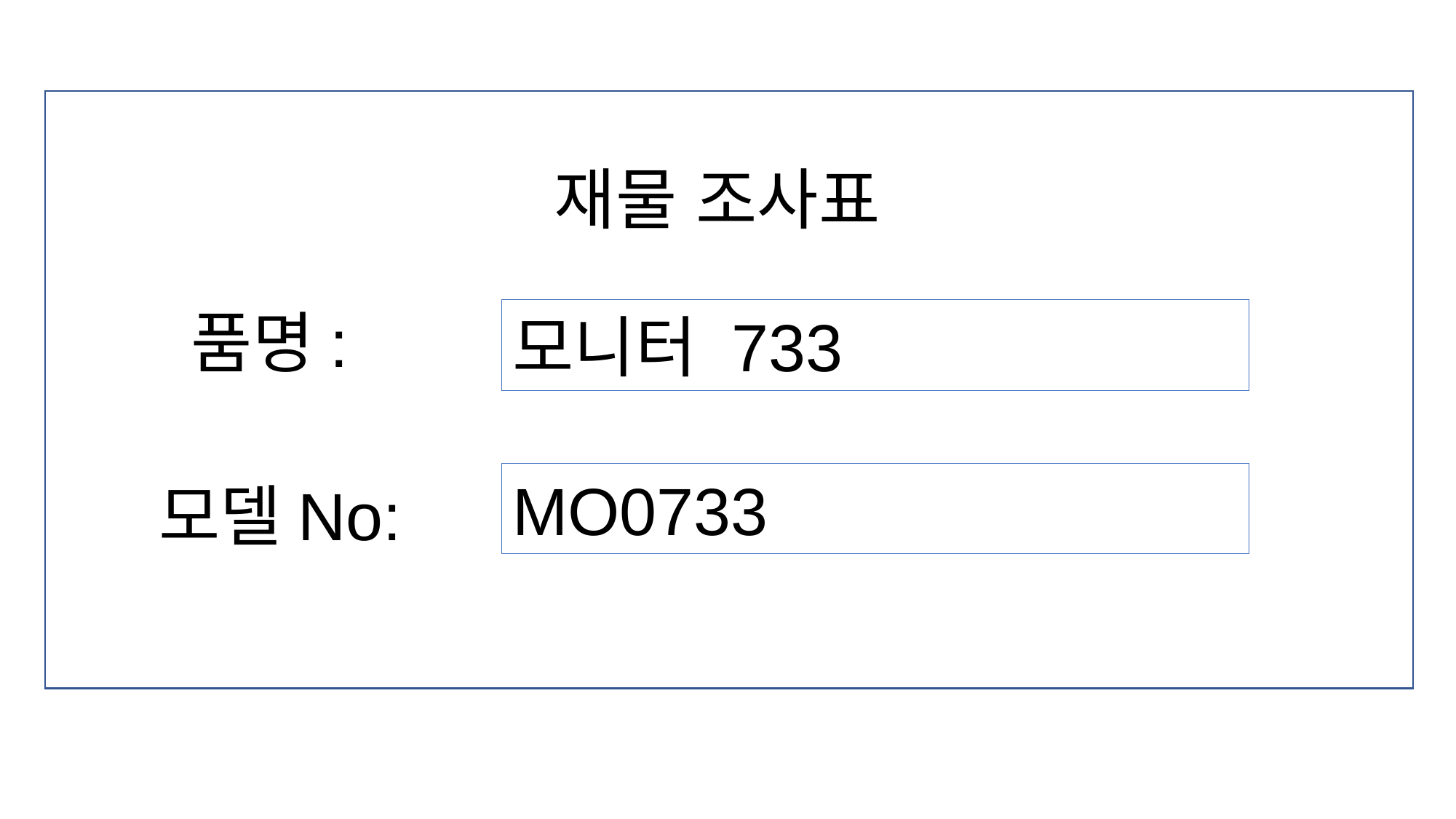

재물 조사표
품명:
모니터 733
MO0733
모델No: